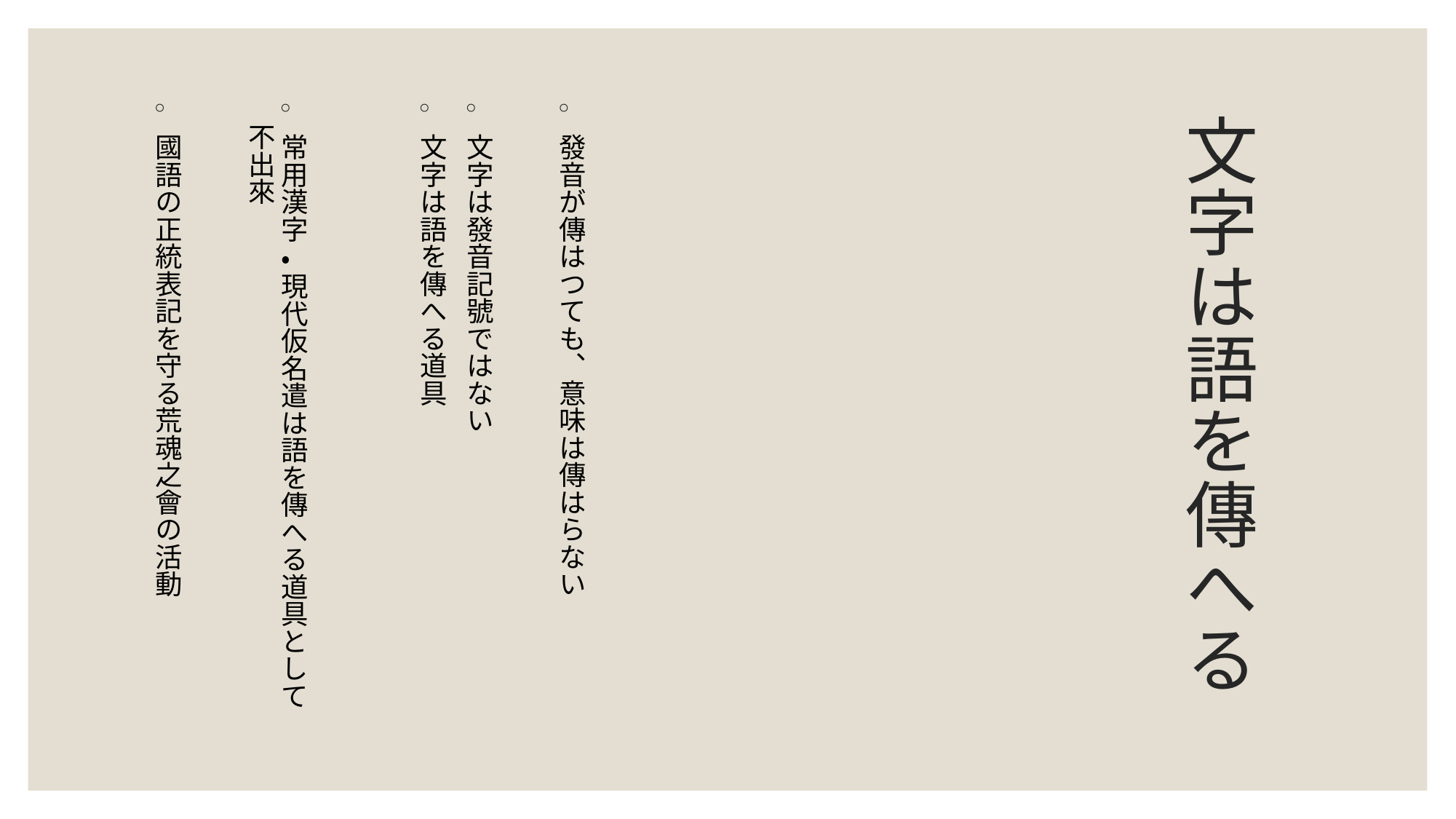

發音が傳はつても、意味は傳はらない

文字は發音記號ではない
文字は語を傳へる道具

常用漢字・現代仮名遣は語を傳へる道具として不出來

國語の正統表記を守る荒魂之會の活動

# 文字は語を傳へる